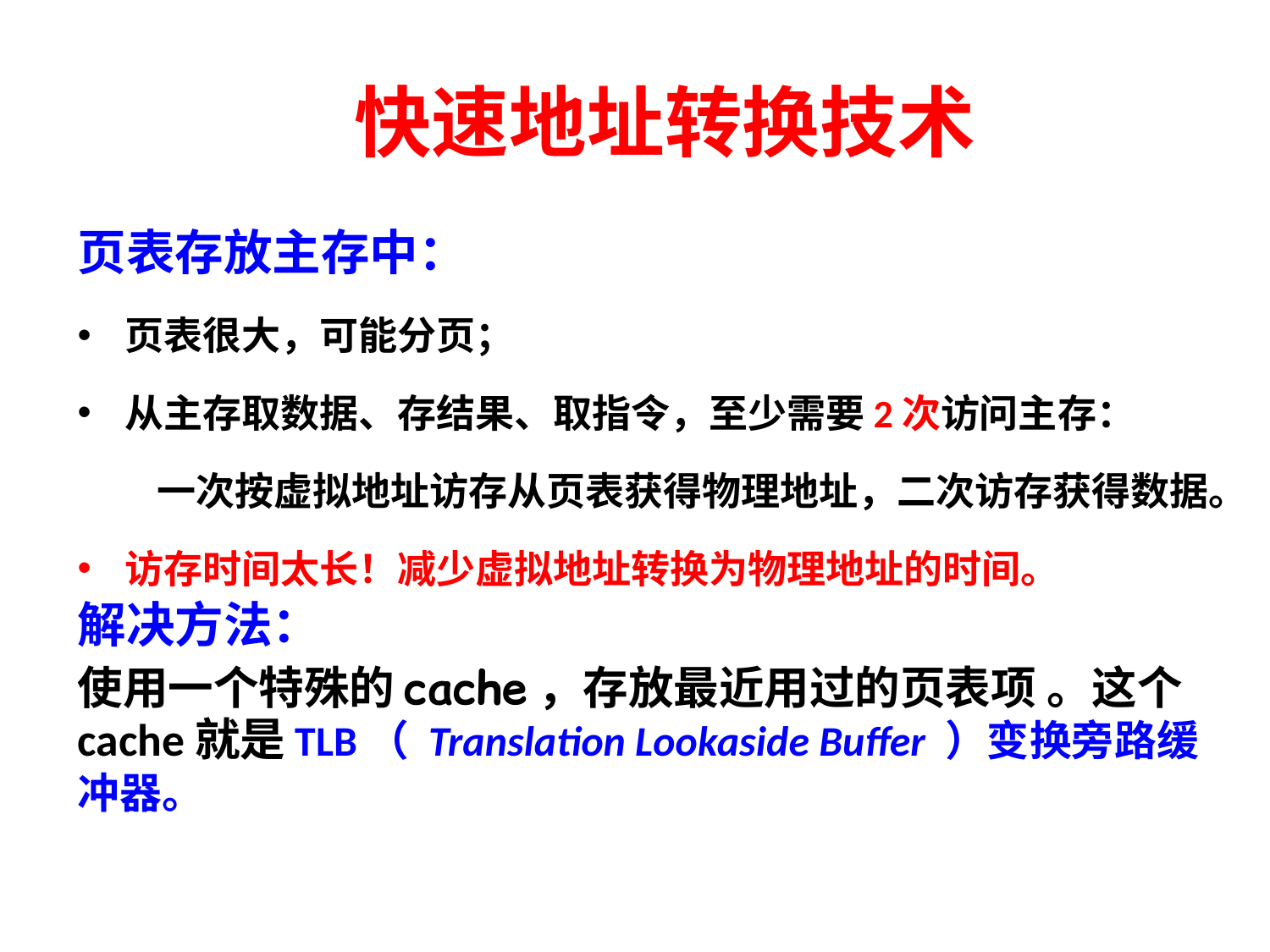

# 快速地址转换技术
页表存放主存中：
页表很大，可能分页；
从主存取数据、存结果、取指令，至少需要2次访问主存：
        一次按虚拟地址访存从页表获得物理地址，二次访存获得数据。
访存时间太长！减少虚拟地址转换为物理地址的时间。
解决方法：
使用一个特殊的cache，存放最近用过的页表项 。这个cache就是TLB（ Translation Lookaside Buffer ）变换旁路缓冲器。

34